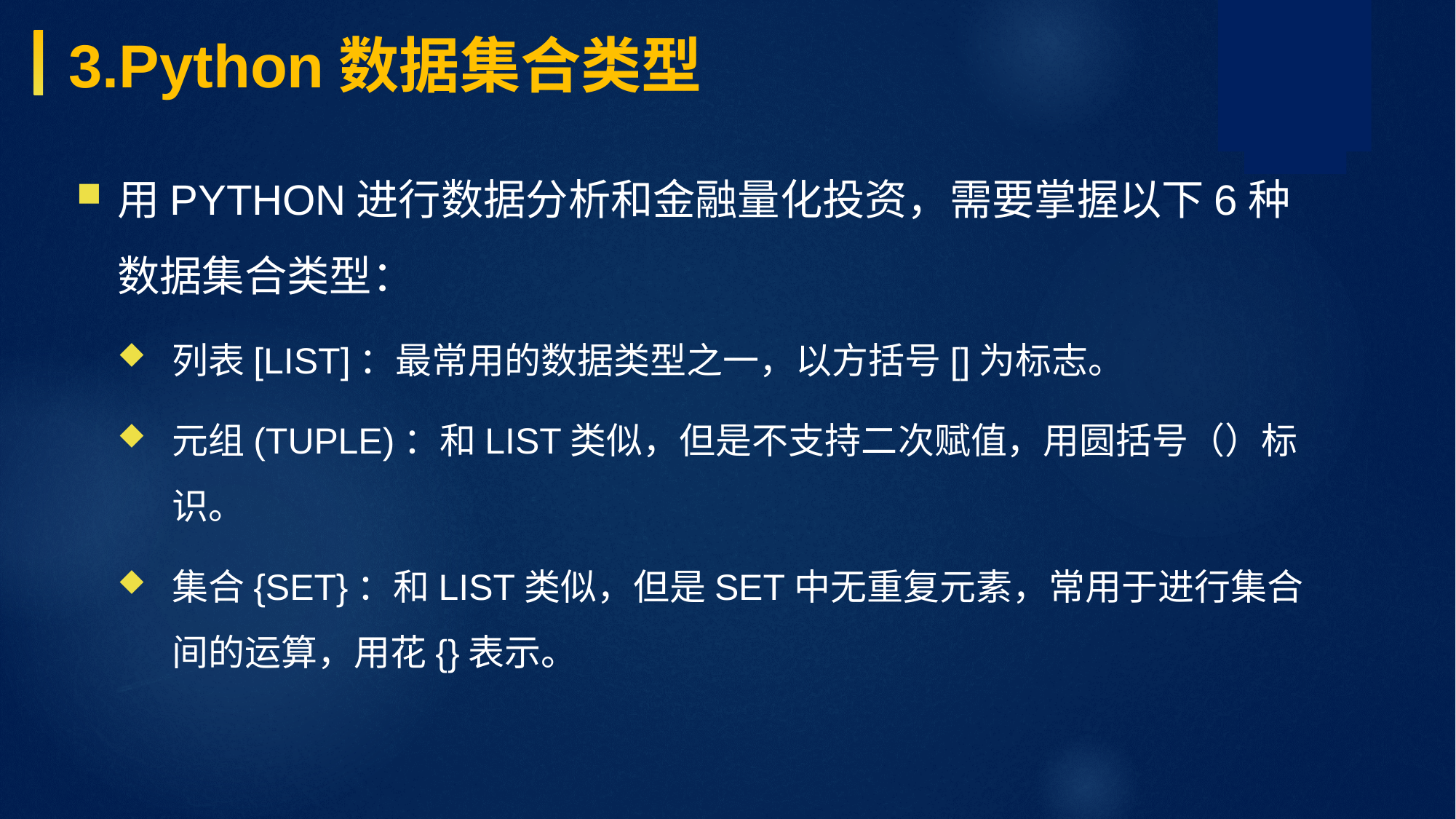

3.Python数据集合类型
用Python进行数据分析和金融量化投资，需要掌握以下6种数据集合类型：
列表[list]：最常用的数据类型之一，以方括号[]为标志。
元组(tuple)：和list类似，但是不支持二次赋值，用圆括号（）标识。
集合{set}：和list类似，但是set中无重复元素，常用于进行集合间的运算，用花{}表示。